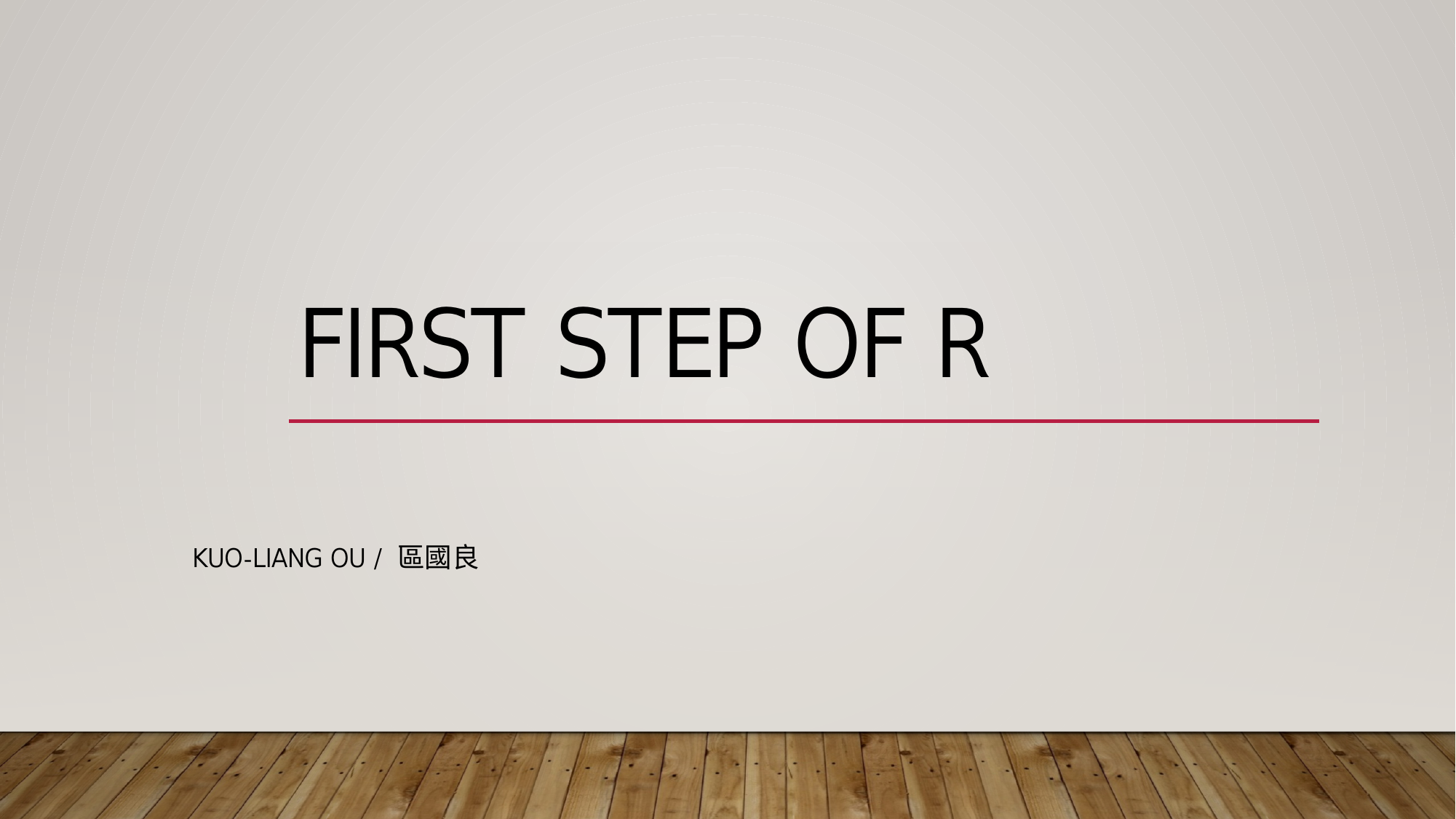

# First step of R
Kuo-Liang Ou / 區國良